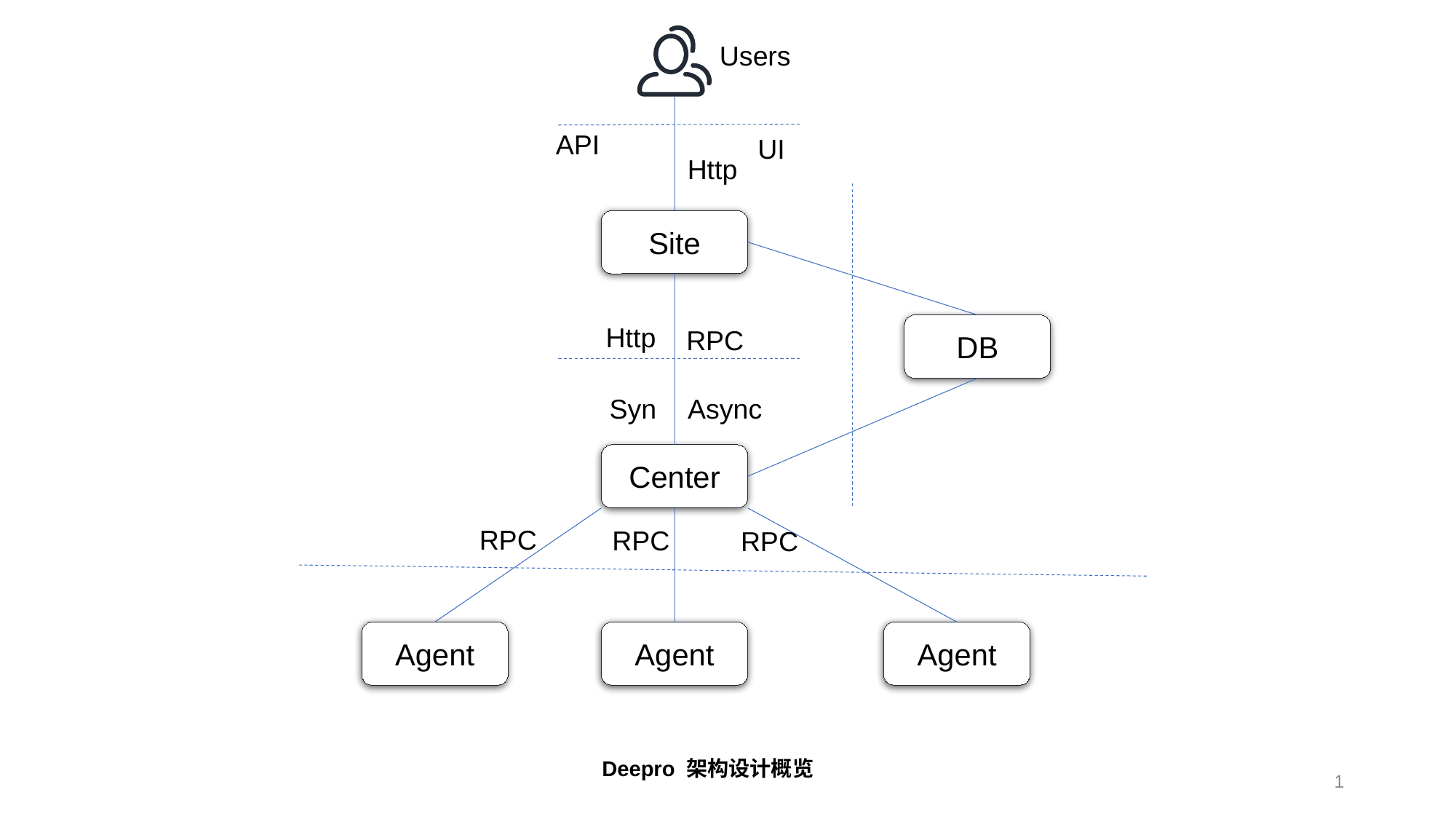

Users
API
UI
Http
Site
DB
Http
RPC
Syn
Async
Center
RPC
RPC
RPC
Agent
Agent
Agent
Deepro 架构设计概览
1